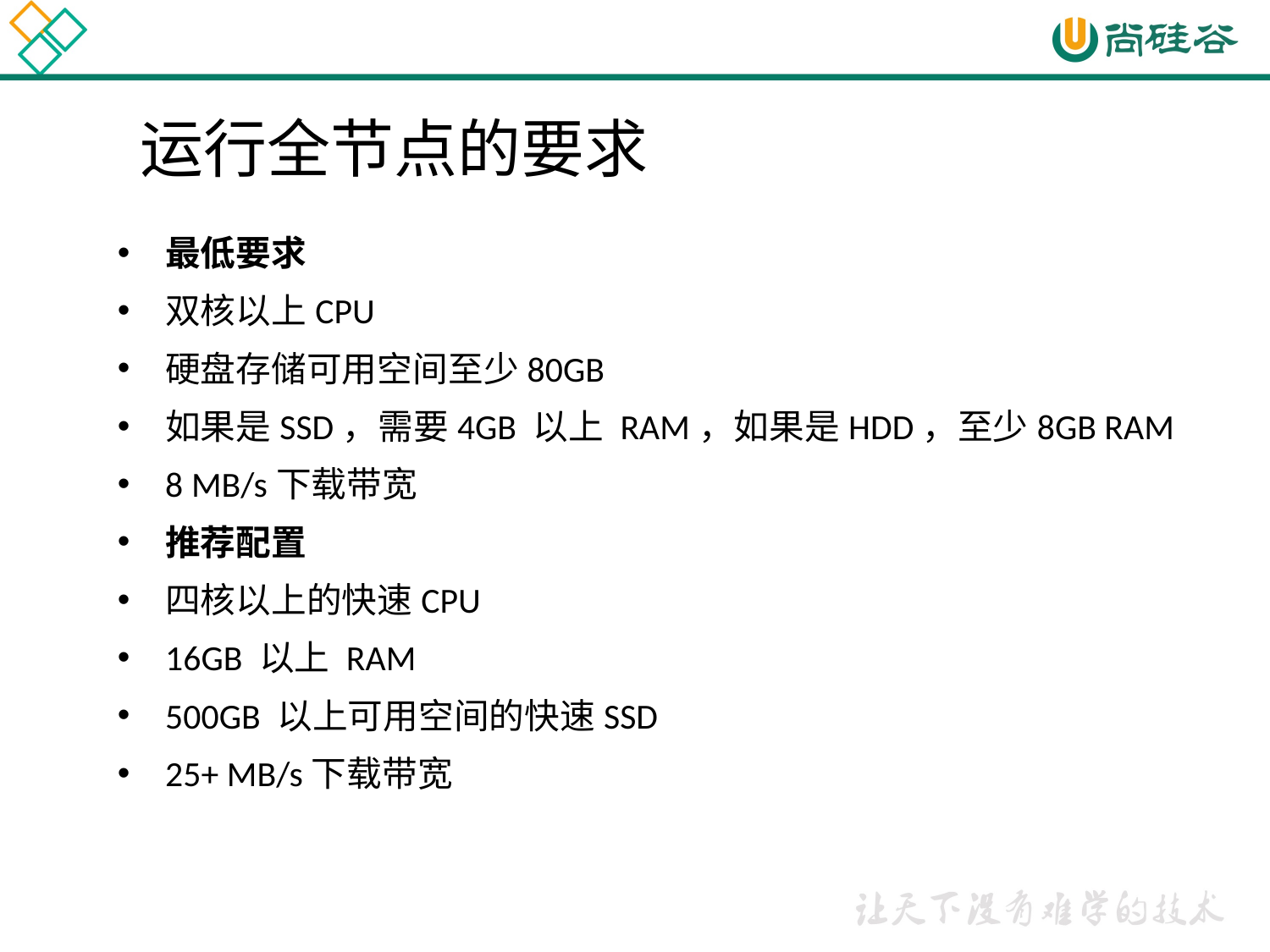

# 运行全节点的要求
最低要求
双核以上CPU
硬盘存储可用空间至少80GB
如果是SSD，需要4GB 以上 RAM，如果是HDD，至少8GB RAM
8 MB/s下载带宽
推荐配置
四核以上的快速CPU
16GB 以上 RAM
500GB 以上可用空间的快速SSD
25+ MB/s下载带宽